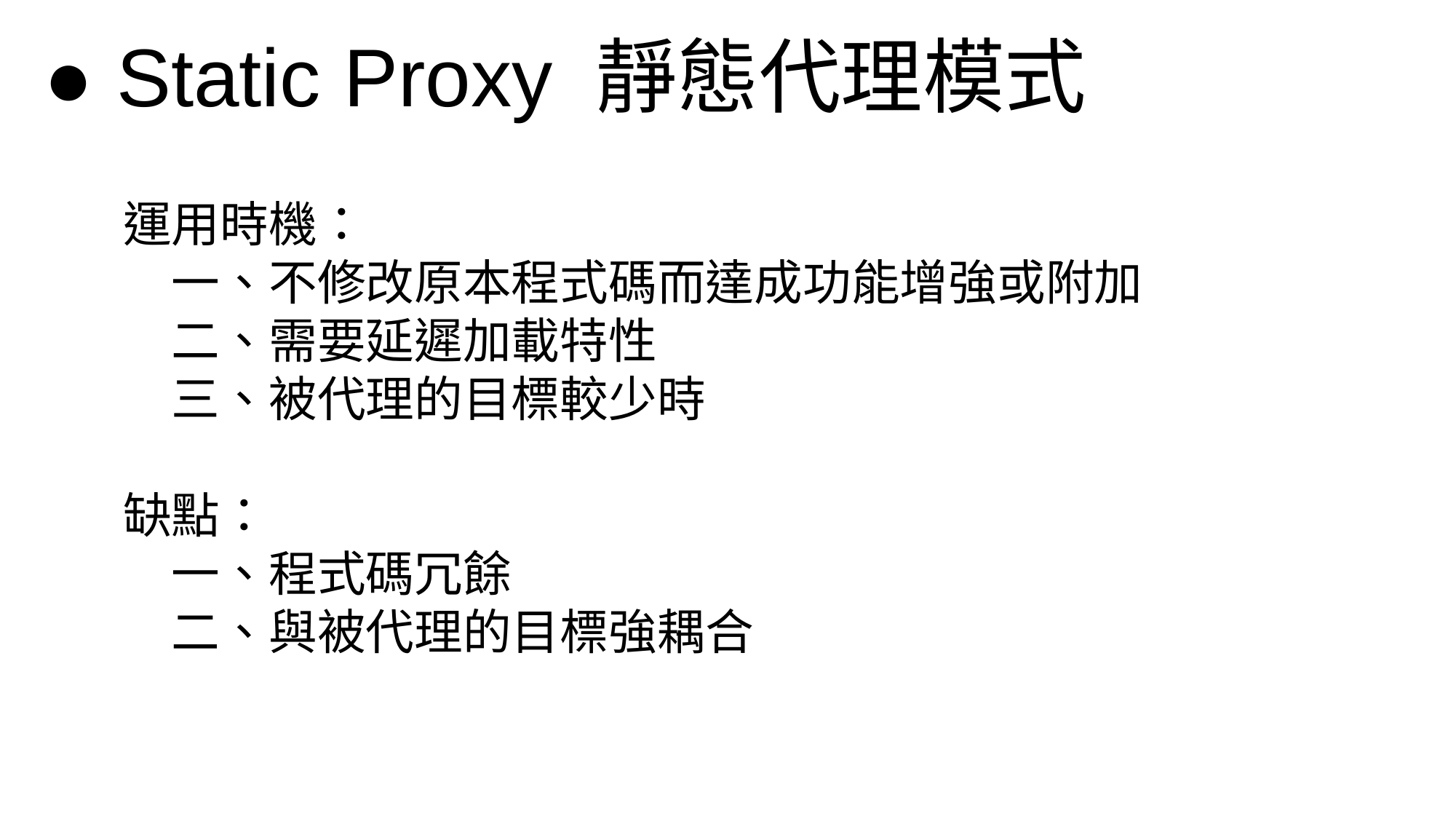

● Static Proxy 靜態代理模式
運用時機：
　一、不修改原本程式碼而達成功能增強或附加
　二、需要延遲加載特性
　三、被代理的目標較少時

缺點：
　一、程式碼冗餘
　二、與被代理的目標強耦合